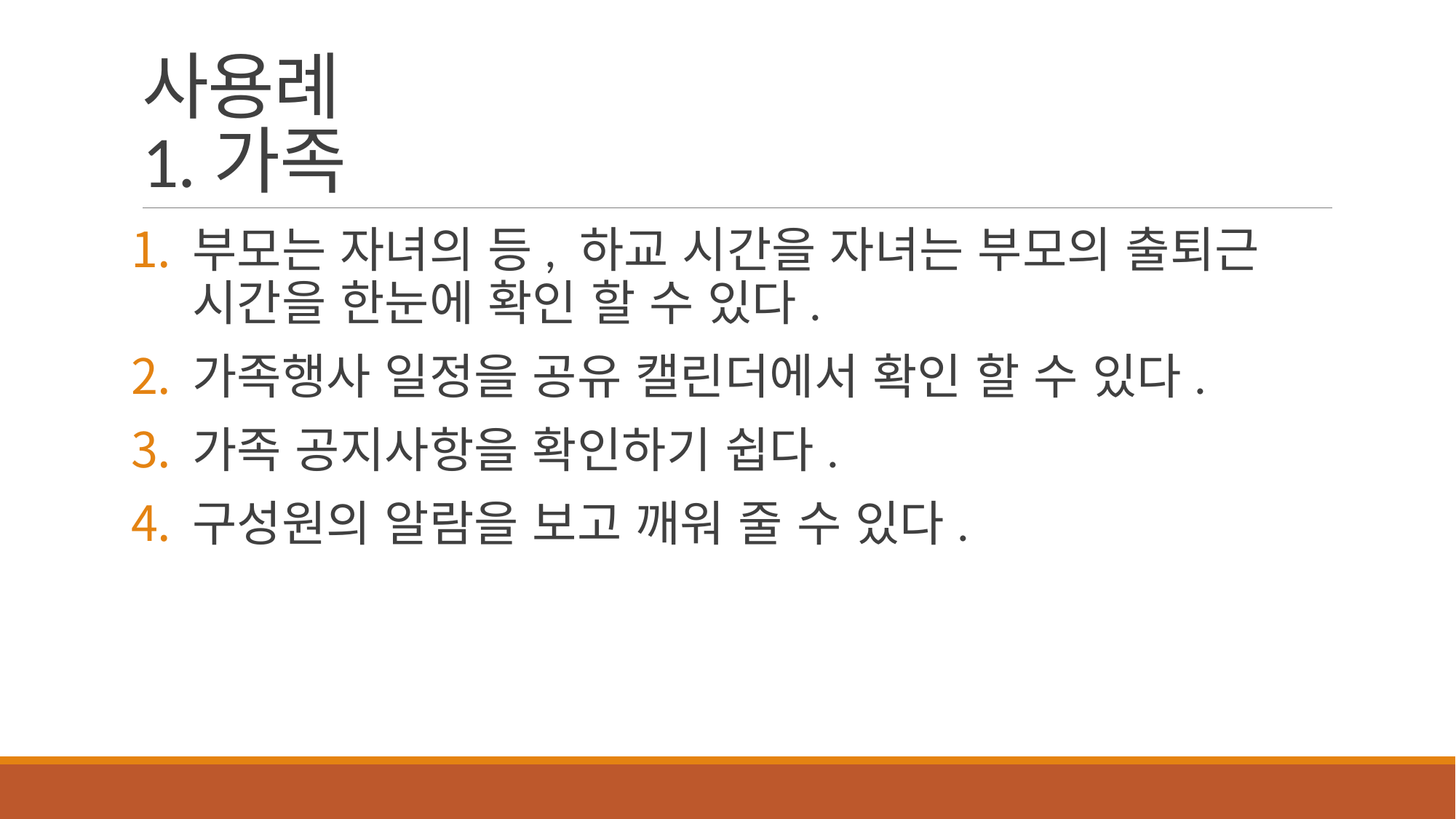

# 사용례 1.가족
부모는 자녀의 등, 하교 시간을 자녀는 부모의 출퇴근 시간을 한눈에 확인 할 수 있다.
가족행사 일정을 공유 캘린더에서 확인 할 수 있다.
가족 공지사항을 확인하기 쉽다.
구성원의 알람을 보고 깨워 줄 수 있다.